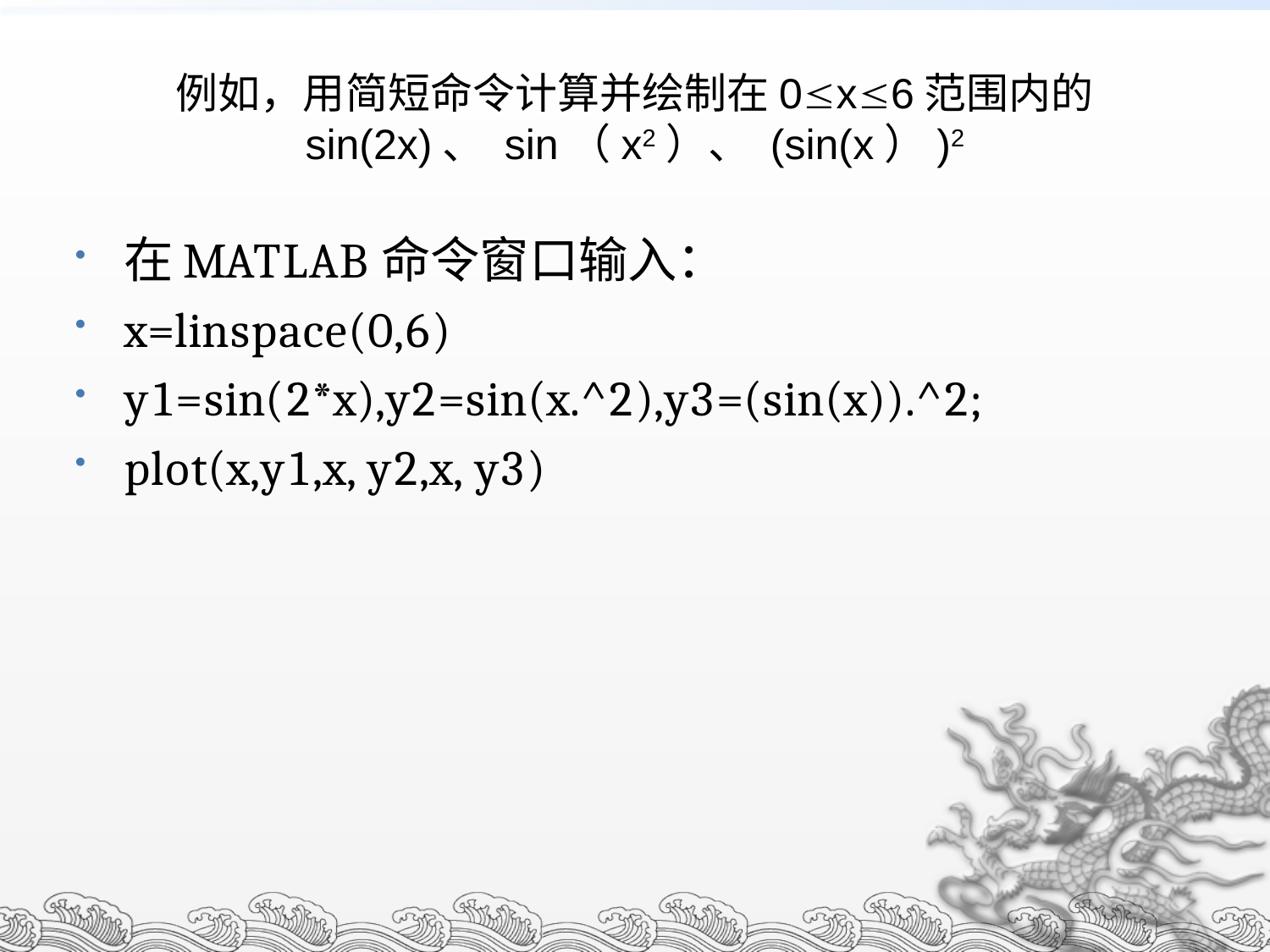

# 例如，用简短命令计算并绘制在0≤x≤6范围内的 sin(2x)、 sin（x2）、 (sin(x）)2
在MATLAB命令窗口输入：
x=linspace(0,6)
y1=sin(2*x),y2=sin(x.^2),y3=(sin(x)).^2;
plot(x,y1,x, y2,x, y3)